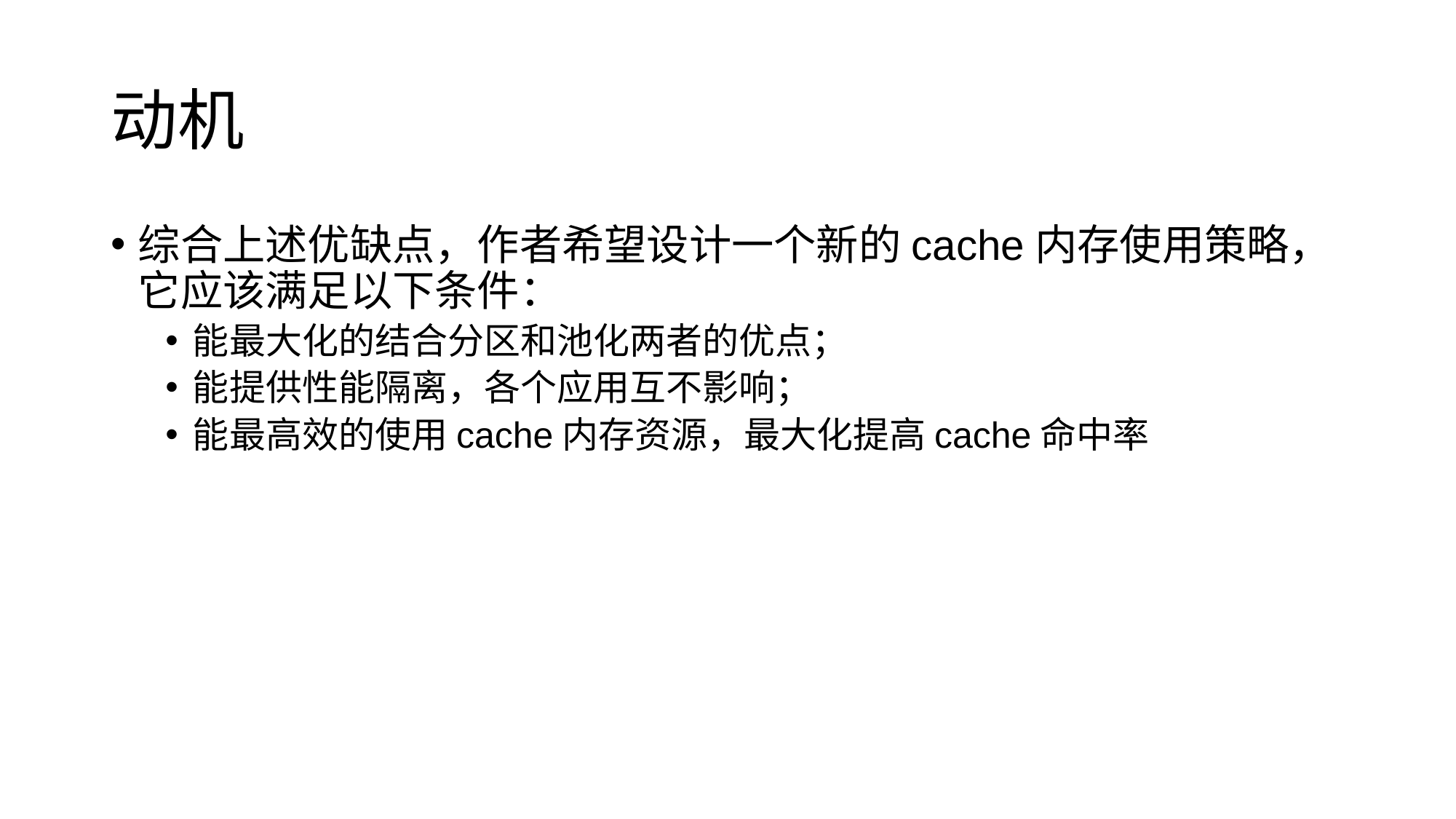

# 动机
综合上述优缺点，作者希望设计一个新的cache内存使用策略，它应该满足以下条件：
能最大化的结合分区和池化两者的优点；
能提供性能隔离，各个应用互不影响；
能最高效的使用cache内存资源，最大化提高cache命中率